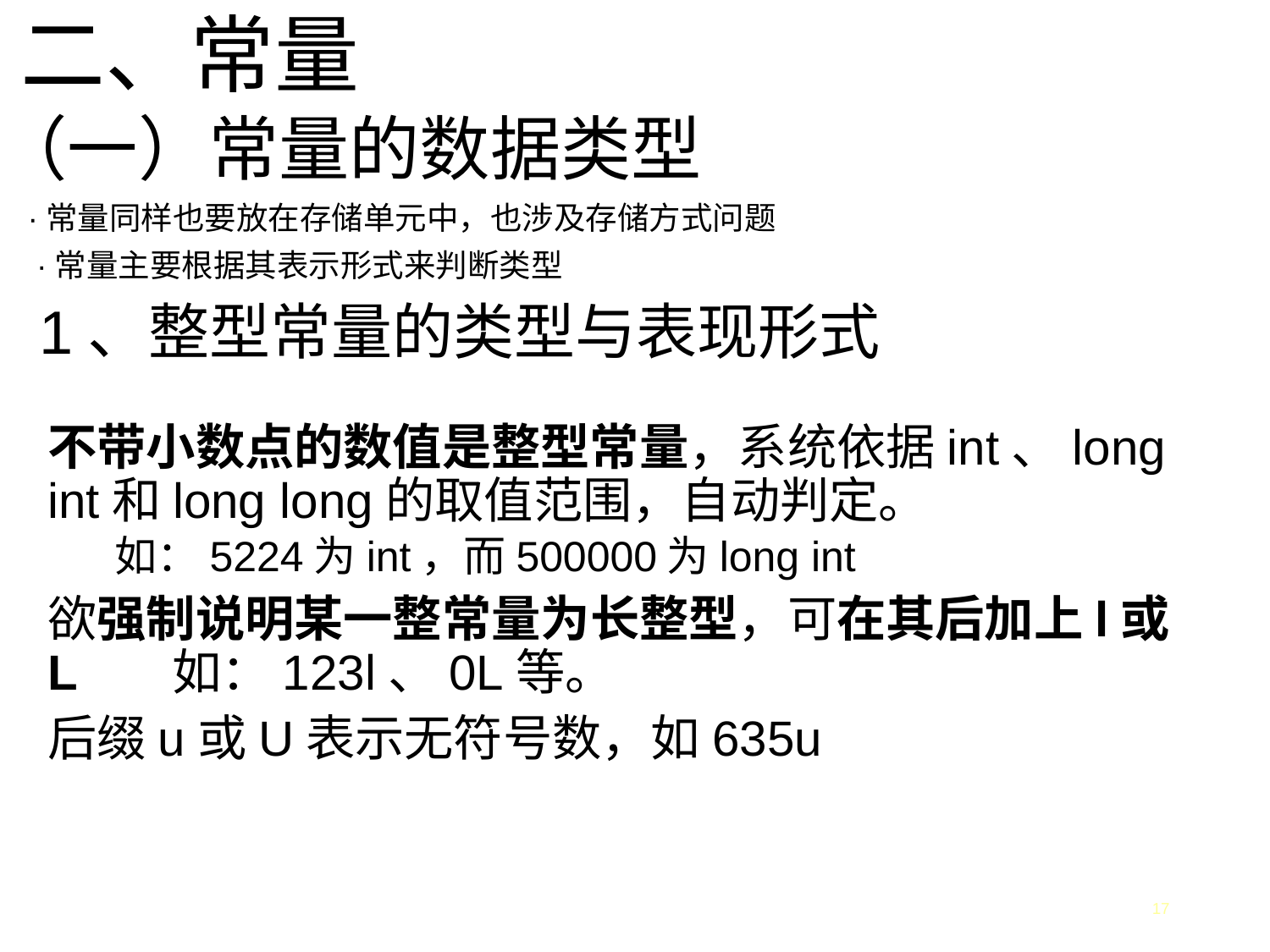

二、常量
# （一）常量的数据类型
·常量同样也要放在存储单元中，也涉及存储方式问题
 ·常量主要根据其表示形式来判断类型
1、整型常量的类型与表现形式
不带小数点的数值是整型常量，系统依据int、long int和long long的取值范围，自动判定。
 如：5224为int，而500000为long int
欲强制说明某一整常量为长整型，可在其后加上l或L      如：123l、0L等。
后缀u或U表示无符号数，如635u
17